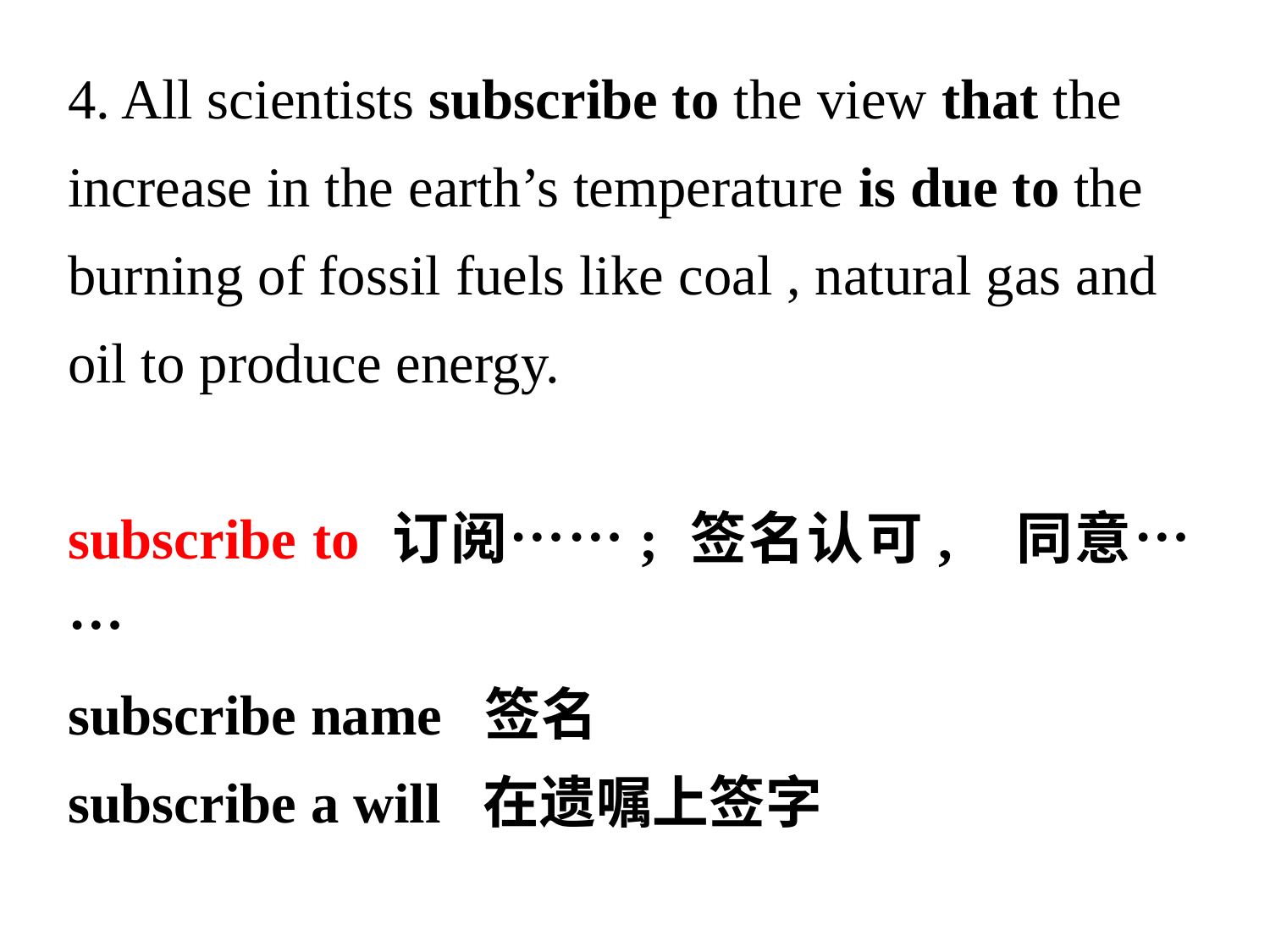

4. All scientists subscribe to the view that the
increase in the earth’s temperature is due to the  burning of fossil fuels like coal , natural gas and oil to produce energy.

subscribe to 订阅……; 签名认可,   同意……
subscribe name  签名
subscribe a will  在遗嘱上签字